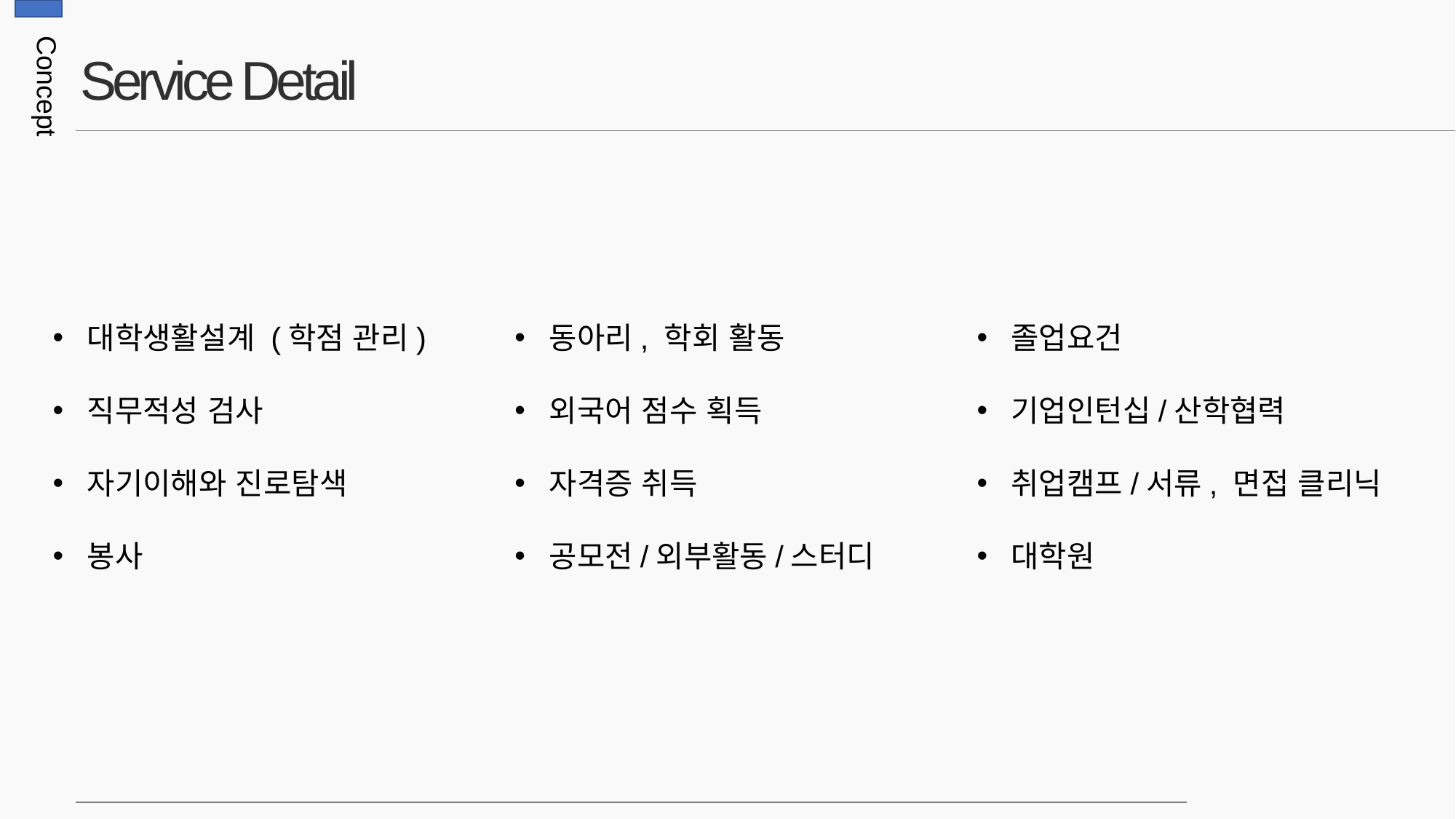

Concept
# Service Detail

동아리, 학회 활동
외국어 점수 획득
자격증 취득
공모전/외부활동/스터디
졸업요건
기업인턴십/산학협력
취업캠프/서류, 면접 클리닉
대학원
대학생활설계 (학점 관리)
직무적성 검사
자기이해와 진로탐색
봉사